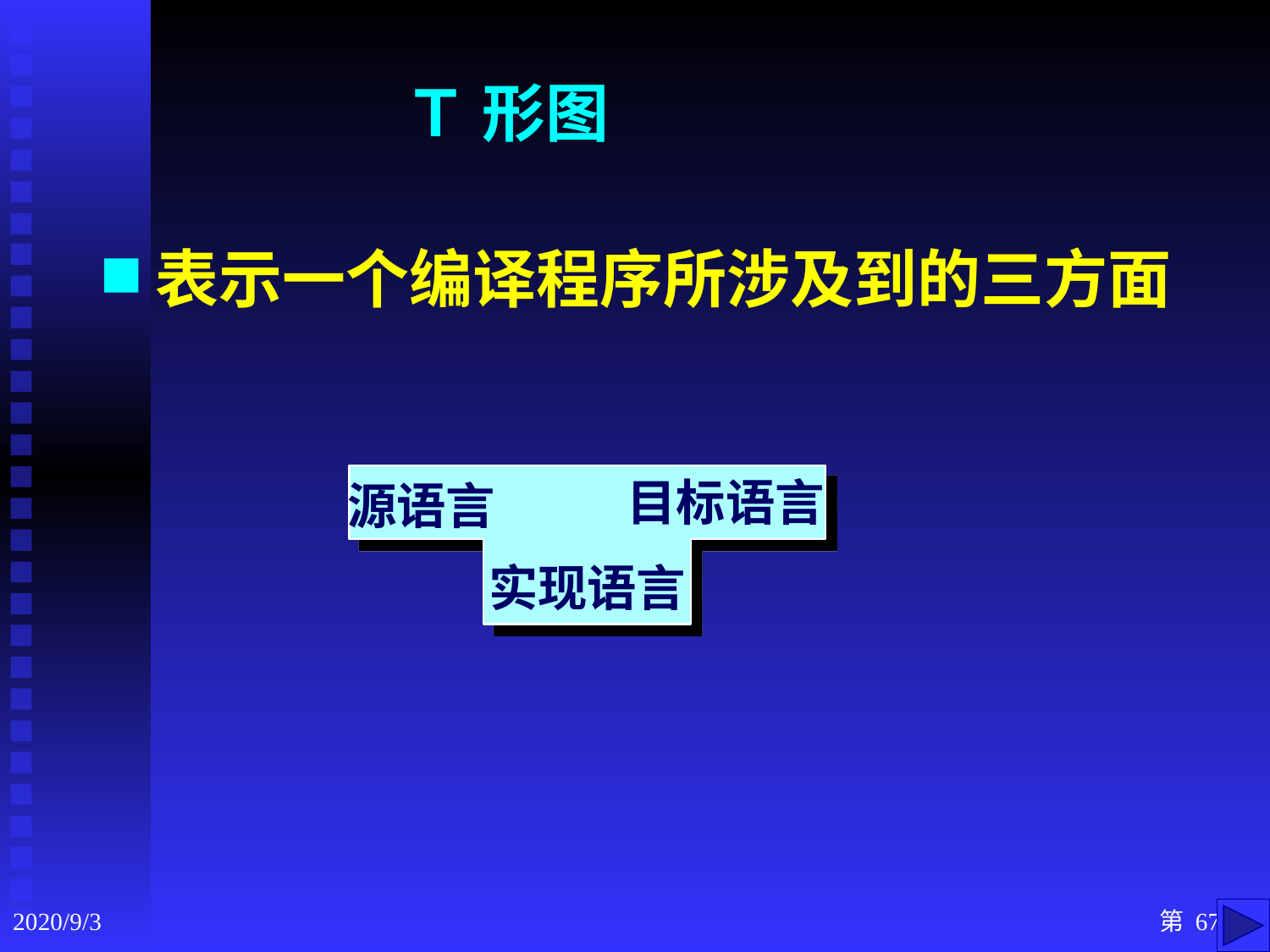

# Ｔ 形图
表示一个编译程序所涉及到的三方面

目标语言
源语言
实现语言
2020/9/3
第 67 页